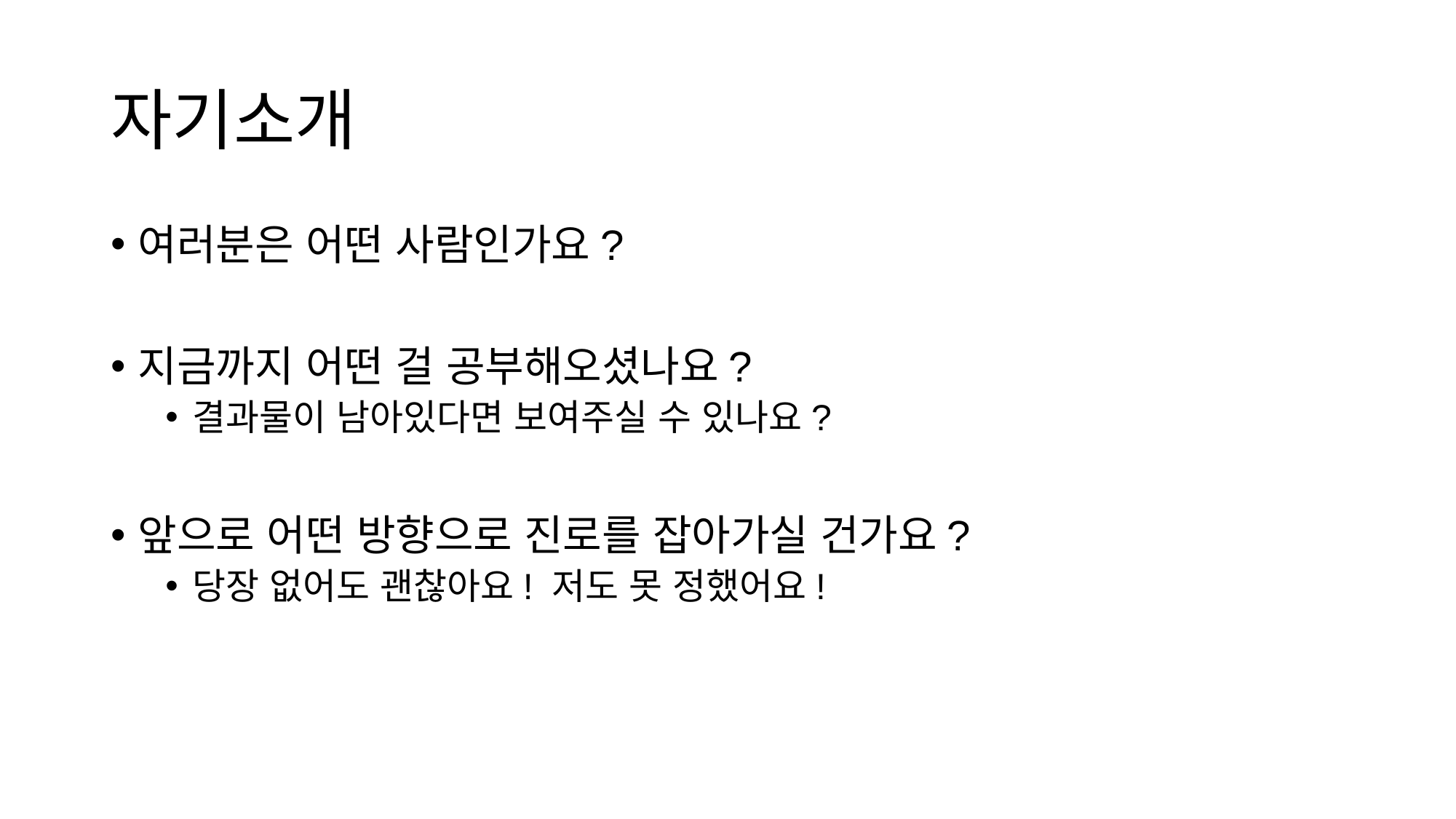

# 자기소개
여러분은 어떤 사람인가요?

지금까지 어떤 걸 공부해오셨나요?
결과물이 남아있다면 보여주실 수 있나요?

앞으로 어떤 방향으로 진로를 잡아가실 건가요?
당장 없어도 괜찮아요! 저도 못 정했어요!